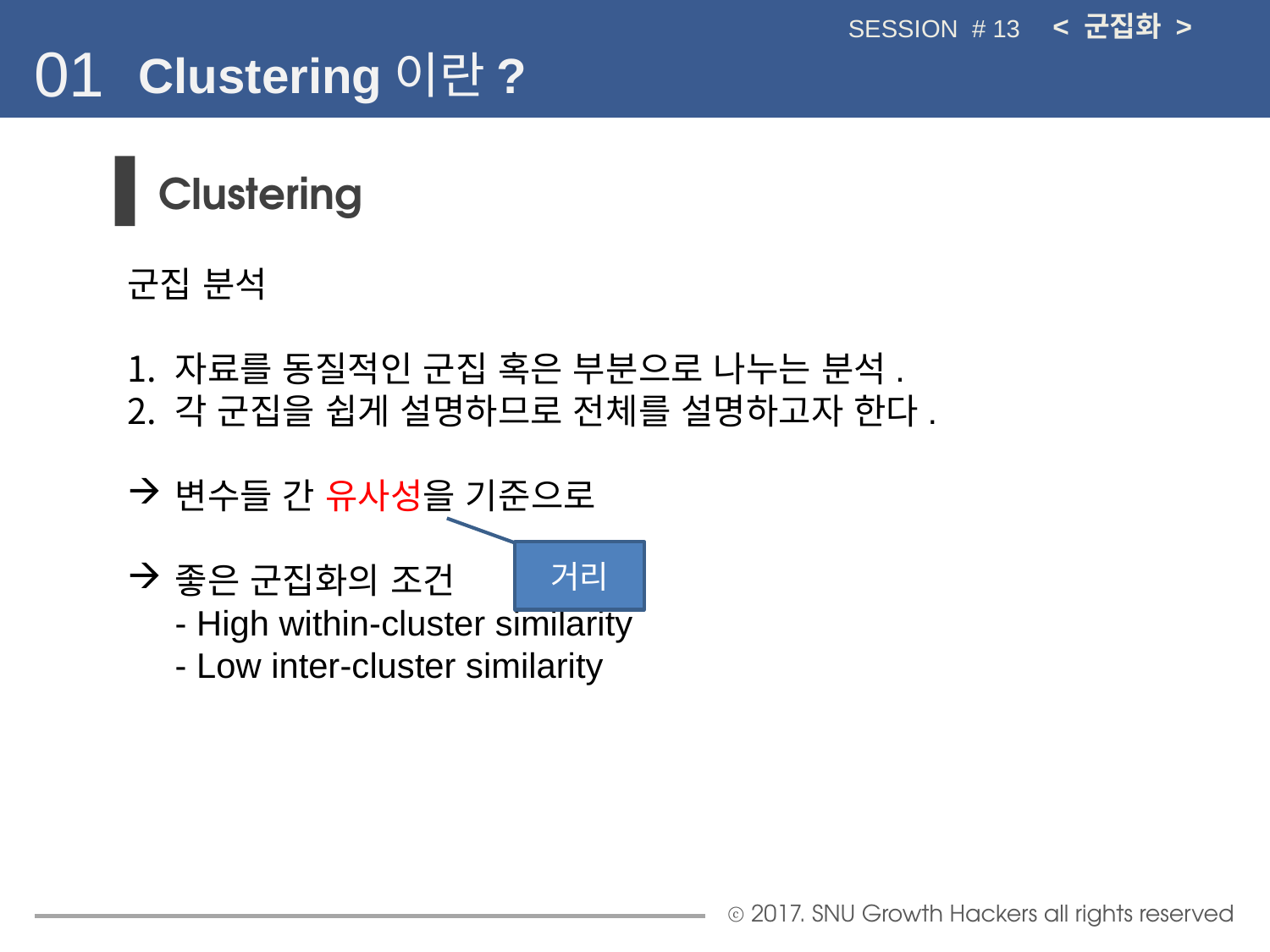

< 군집화 >
SESSION  # 13
01
Clustering이란?

Clustering
군집 분석

자료를 동질적인 군집 혹은 부분으로 나누는 분석.
각 군집을 쉽게 설명하므로 전체를 설명하고자 한다.

변수들 간 유사성을 기준으로

좋은 군집화의 조건
- High within-cluster similarity
- Low inter-cluster similarity
거리
ⓒ 2017. SNU Growth Hackers all rights reserved